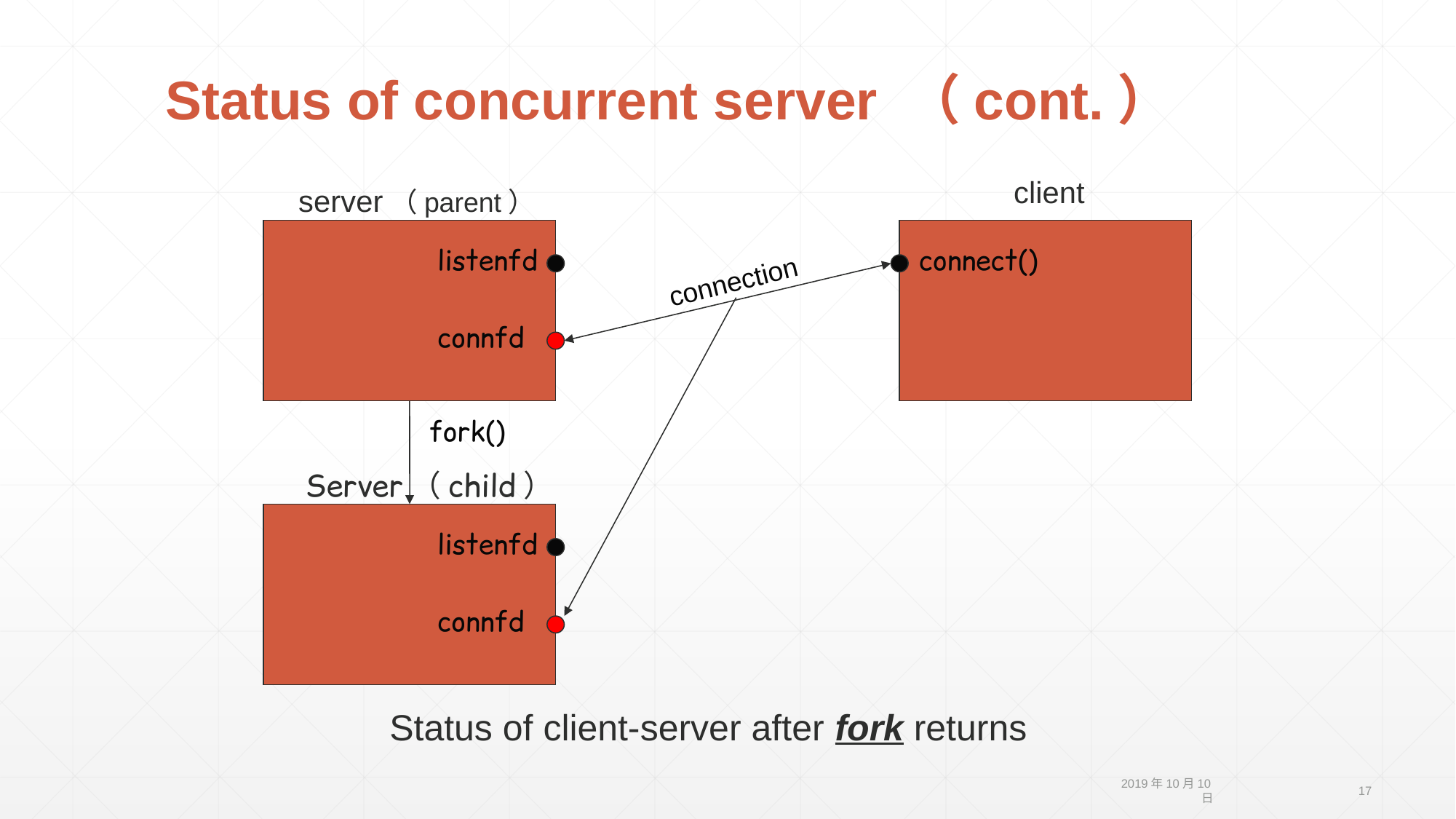

# Status of concurrent server （cont.）
client
server（parent）

listenfd
connect()

connection

connfd

fork()
Server（child）

listenfd

connfd

Status of client-server after fork returns
2019年10月10日
17